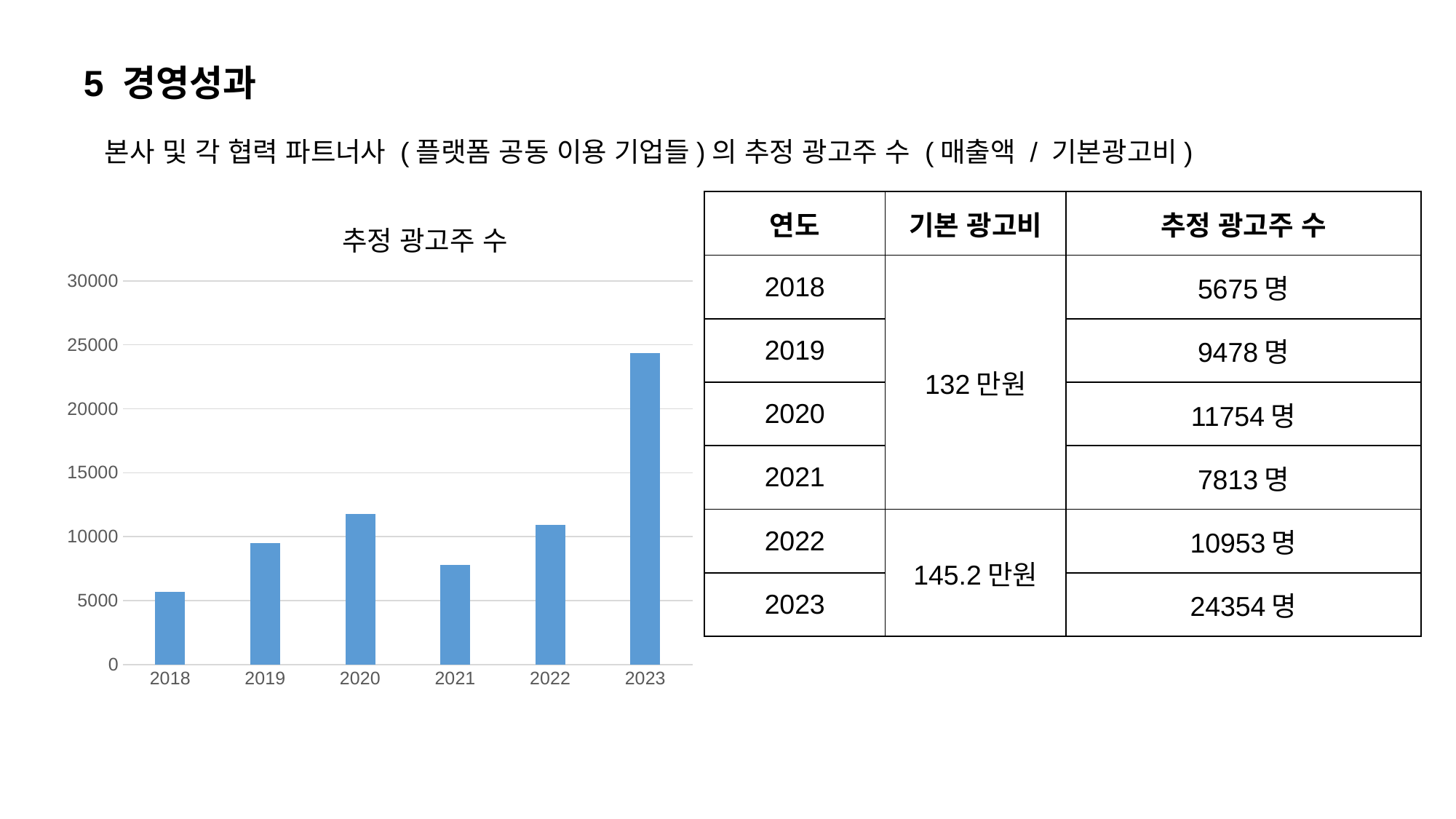

5 경영성과
본사 및 각 협력 파트너사 (플랫폼 공동 이용 기업들)의 추정 광고주 수 (매출액 / 기본광고비)
| 연도 | 기본 광고비 | 추정 광고주 수 |
| --- | --- | --- |
| 2018 | 132만원 | 5675명 |
| 2019 | 127.7 | 9478명 |
| 2020 | 155.1 | 11754명 |
| 2021 | 103.1 | 7813명 |
| 2022 | 145.2만원 | 10953명 |
| 2023 | 203.5 | 24354명 |
추정 광고주 수

### Chart

| Category | 열1 |
|---|---|
| 2018 | 5675.0 |
| 2019 | 9478.0 |
| 2020 | 11754.0 |
| 2021 | 7813.0 |
| 2022 | 10953.0 |
| 2023 | 24354.0 |